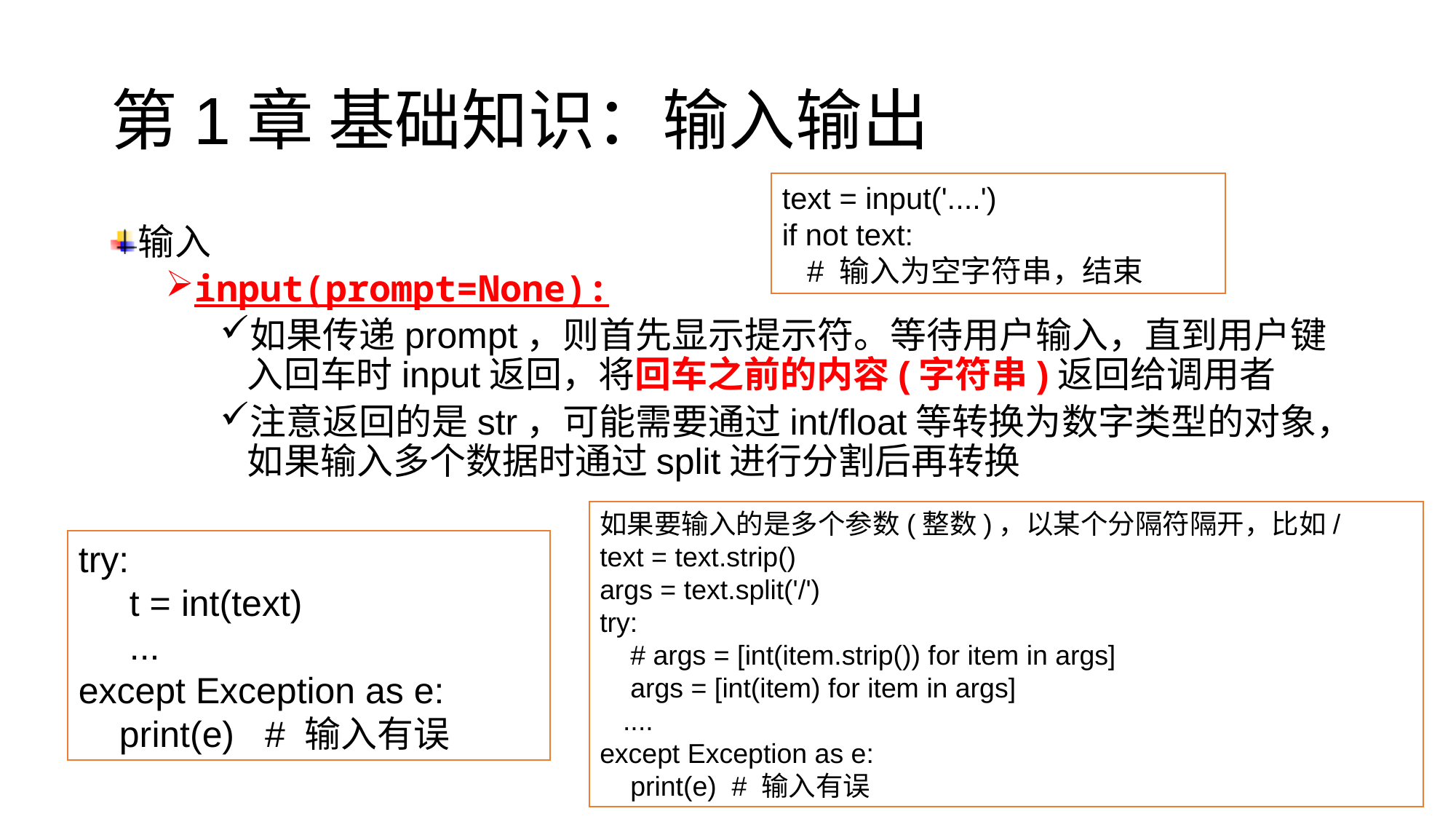

# 第1章 基础知识：输入输出
text = input('....')
if not text:
   # 输入为空字符串，结束
输入
input(prompt=None):
如果传递prompt，则首先显示提示符。等待用户输入，直到用户键入回车时input返回，将回车之前的内容(字符串)返回给调用者
注意返回的是str，可能需要通过int/float等转换为数字类型的对象，如果输入多个数据时通过split进行分割后再转换

如果要输入的是多个参数(整数)，以某个分隔符隔开，比如/
text = text.strip()
args = text.split('/')
try:
    # args = [int(item.strip()) for item in args]
    args = [int(item) for item in args]
   ....
except Exception as e:
    print(e)  # 输入有误
try:
     t = int(text)
     ...
except Exception as e:
    print(e)   # 输入有误